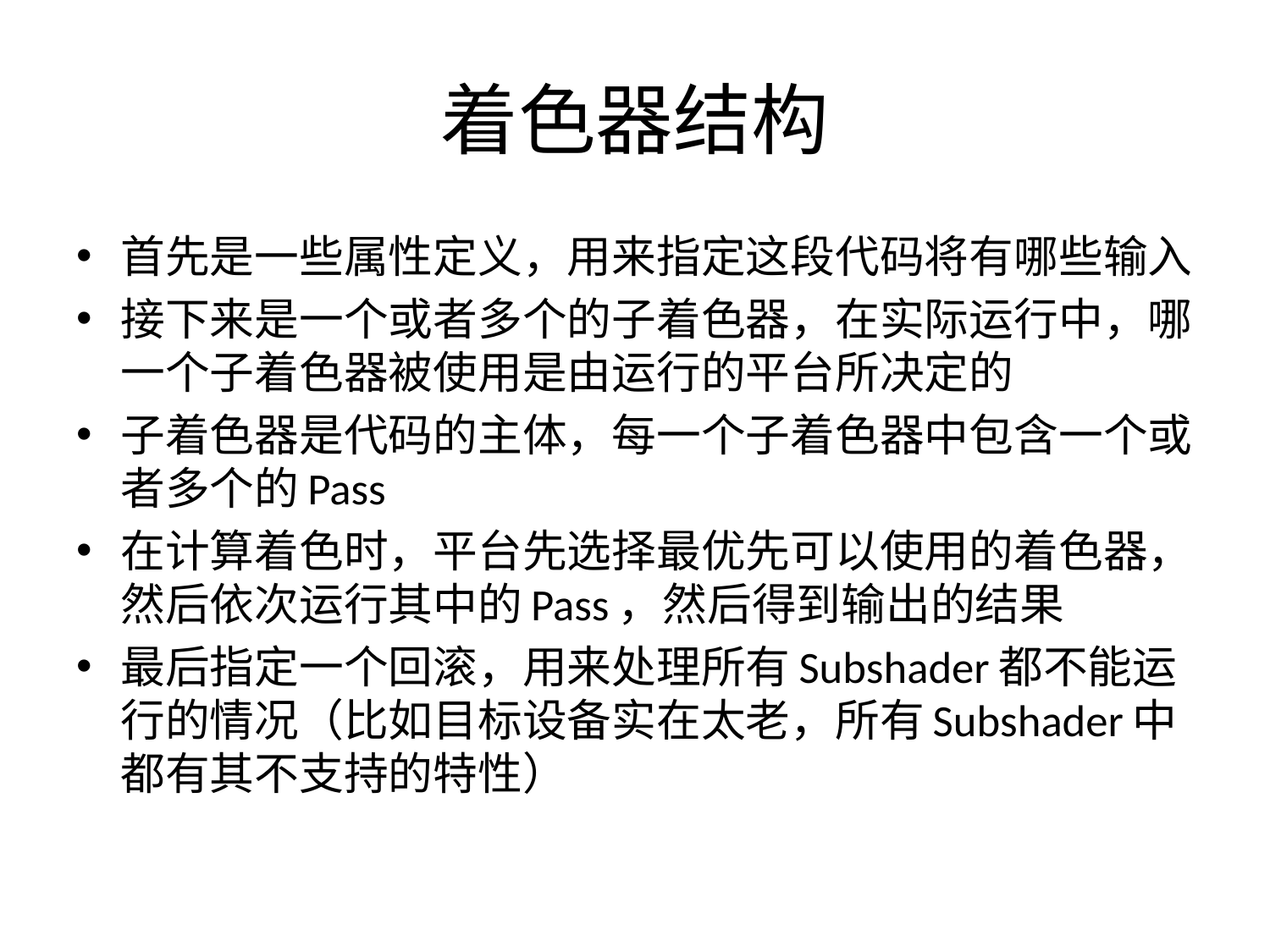

# 着色器结构
首先是一些属性定义，用来指定这段代码将有哪些输入
接下来是一个或者多个的子着色器，在实际运行中，哪一个子着色器被使用是由运行的平台所决定的
子着色器是代码的主体，每一个子着色器中包含一个或者多个的Pass
在计算着色时，平台先选择最优先可以使用的着色器，然后依次运行其中的Pass，然后得到输出的结果
最后指定一个回滚，用来处理所有Subshader都不能运行的情况（比如目标设备实在太老，所有Subshader中都有其不支持的特性）